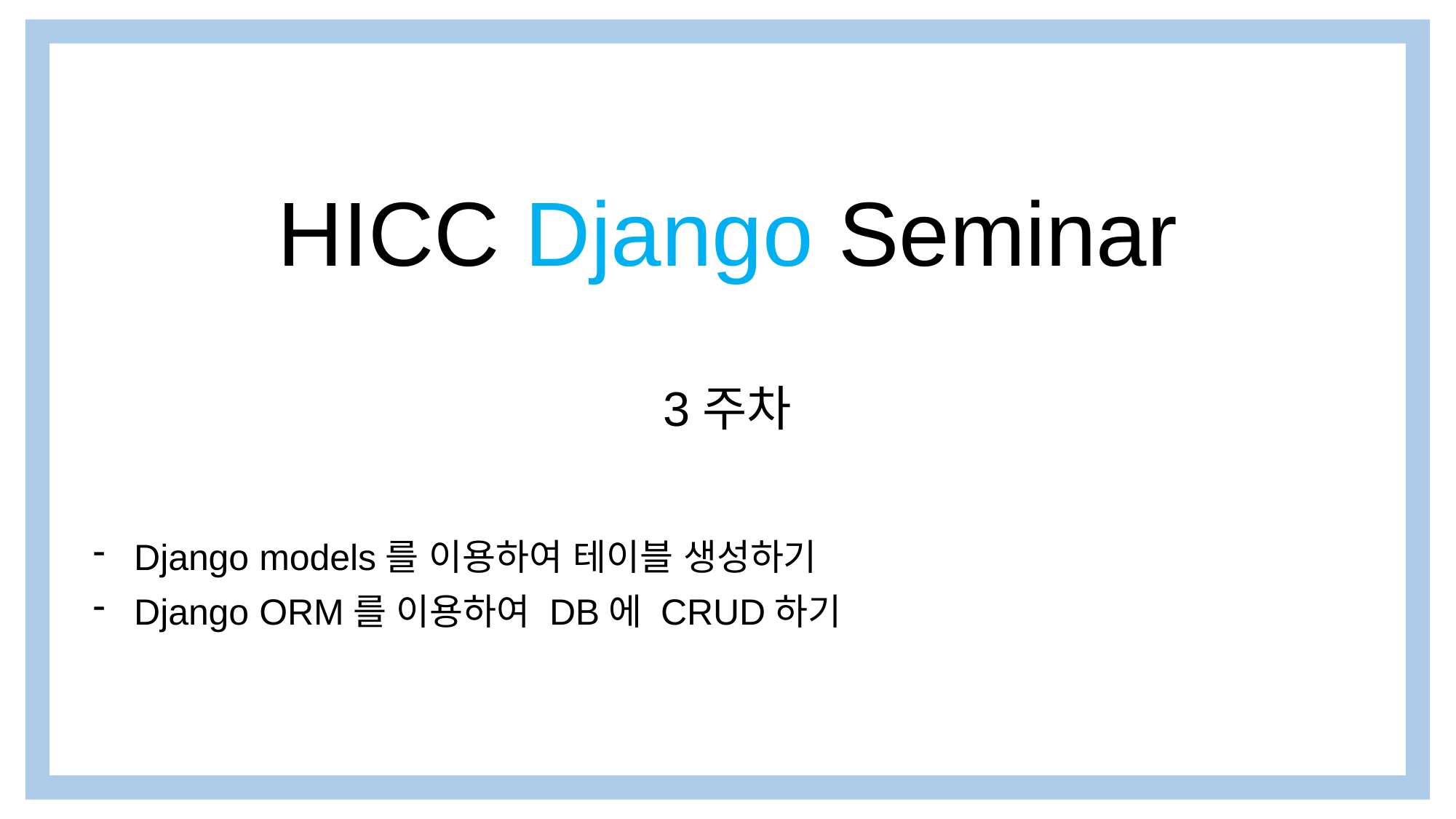

# HICC Django Seminar 3주차
Django models를 이용하여 테이블 생성하기
Django ORM를 이용하여 DB에 CRUD하기